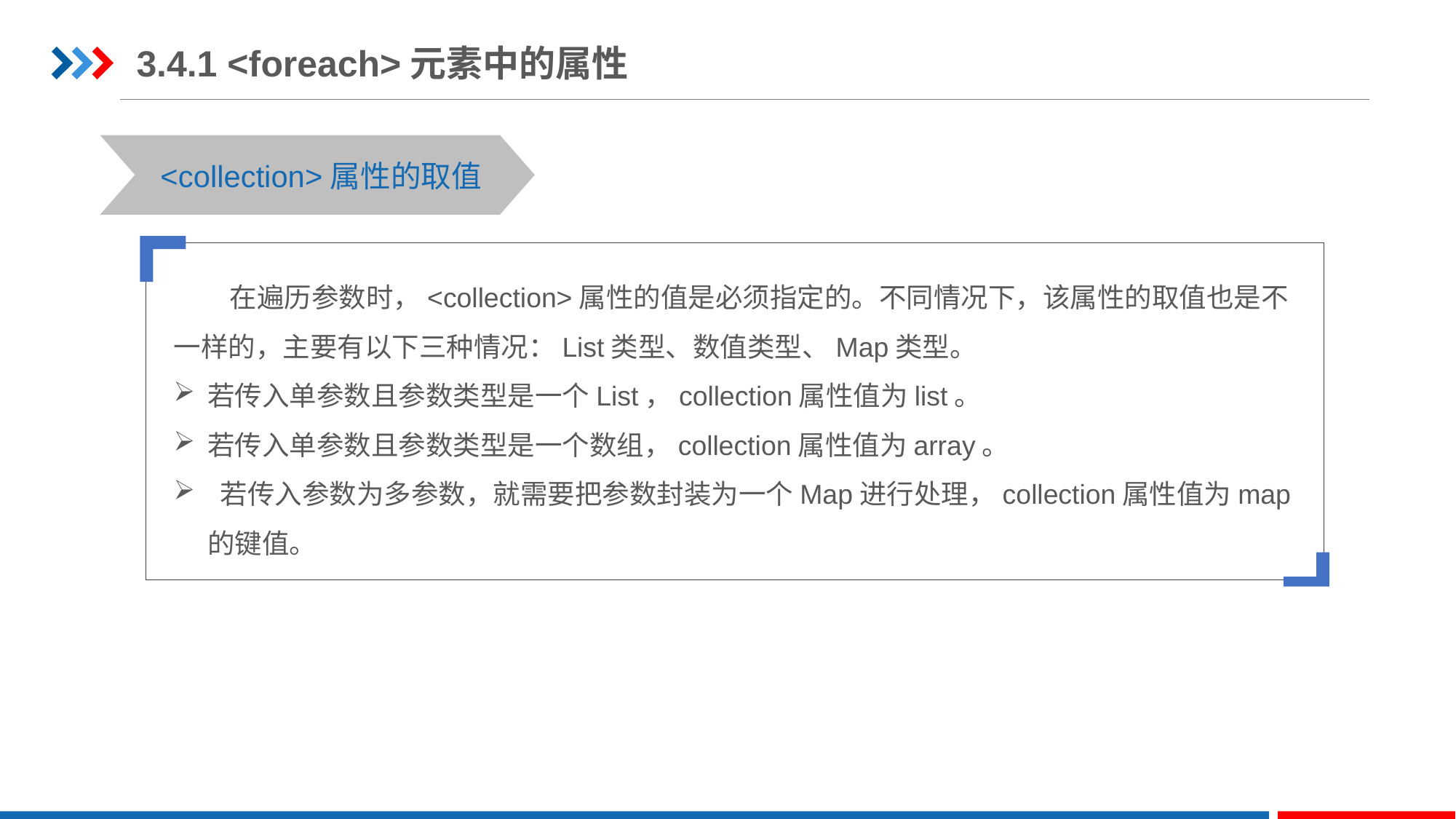

3.4.1 <foreach>元素中的属性

STEP  01
STEP  03
<collection>属性的取值

        在遍历参数时，<collection>属性的值是必须指定的。不同情况下，该属性的取值也是不一样的，主要有以下三种情况：List类型、数值类型、Map类型。
若传入单参数且参数类型是一个List，collection属性值为list。
若传入单参数且参数类型是一个数组，collection属性值为array。
 若传入参数为多参数，就需要把参数封装为一个Map进行处理，collection属性值为map的键值。